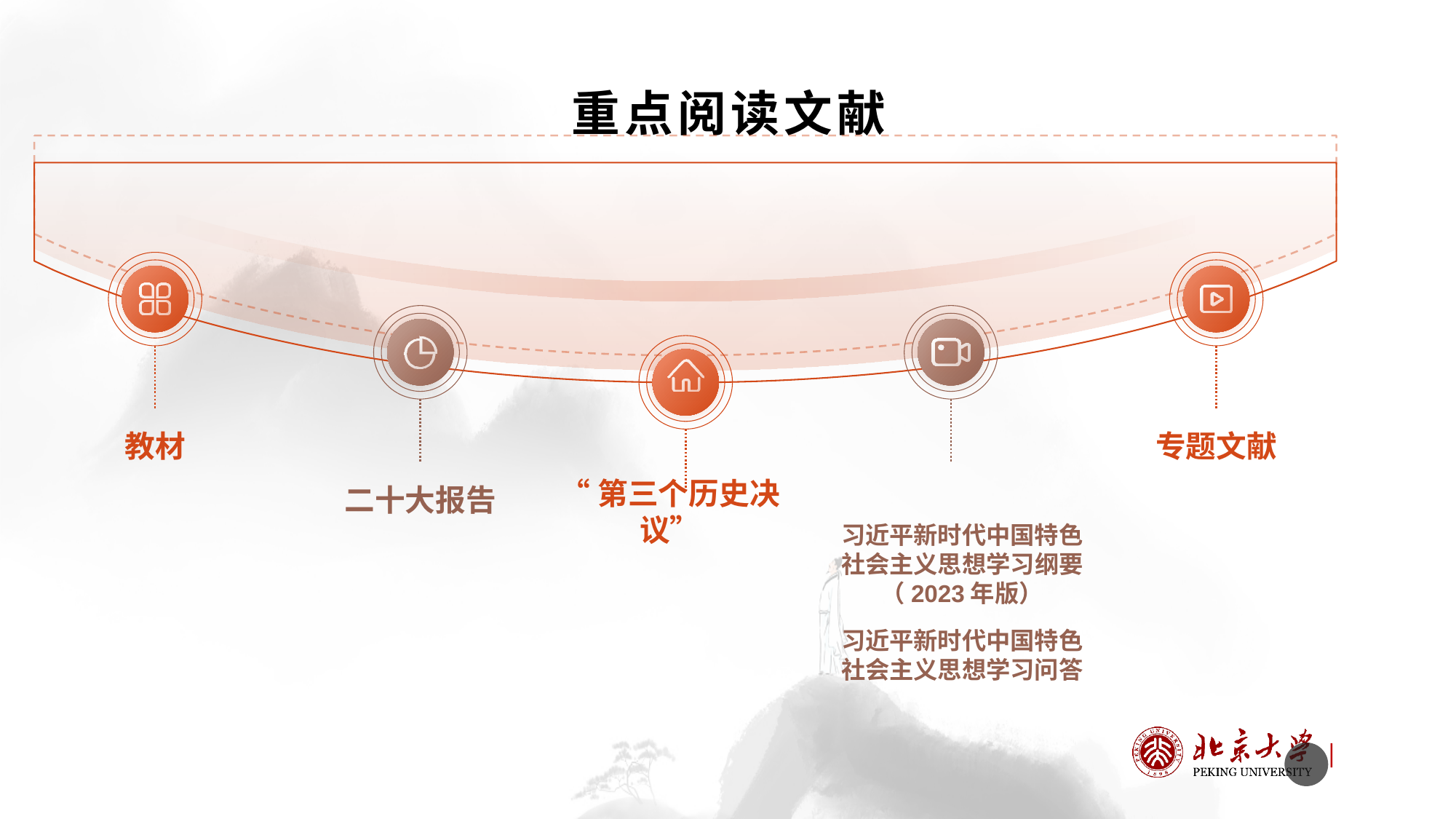

重点阅读文献

教材
专题文献
二十大报告
习近平新时代中国特色社会主义思想学习纲要（2023年版）
习近平新时代中国特色社会主义思想学习问答
“第三个历史决议”
44